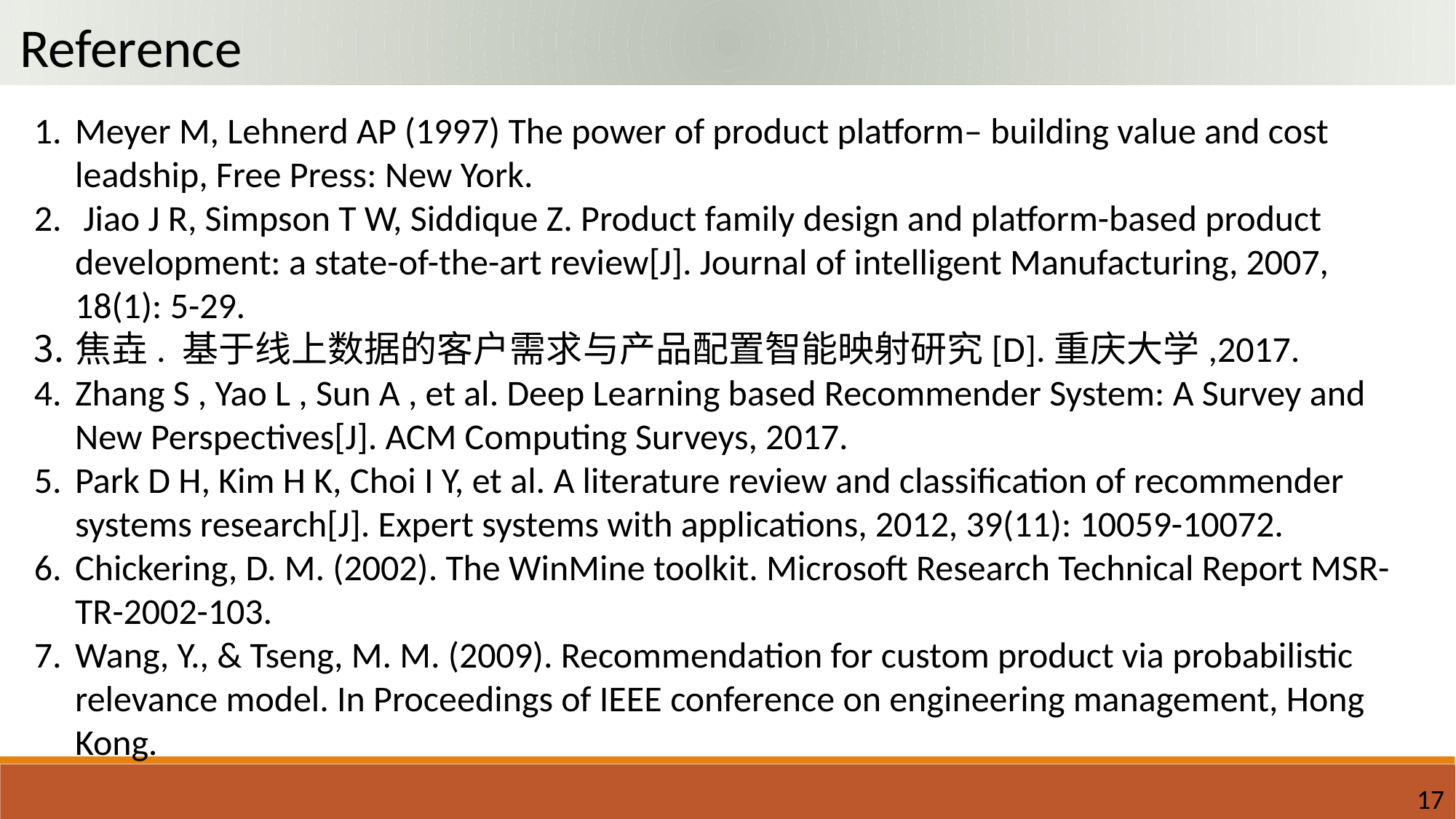

Reference
Meyer M, Lehnerd AP (1997) The power of product platform– building value and cost leadship, Free Press: New York.
 Jiao J R, Simpson T W, Siddique Z. Product family design and platform-based product development: a state-of-the-art review[J]. Journal of intelligent Manufacturing, 2007, 18(1): 5-29.
焦垚. 基于线上数据的客户需求与产品配置智能映射研究[D].重庆大学,2017.
Zhang S , Yao L , Sun A , et al. Deep Learning based Recommender System: A Survey and New Perspectives[J]. ACM Computing Surveys, 2017.
Park D H, Kim H K, Choi I Y, et al. A literature review and classification of recommender systems research[J]. Expert systems with applications, 2012, 39(11): 10059-10072.
Chickering, D. M. (2002). The WinMine toolkit. Microsoft Research Technical Report MSR-TR-2002-103.
Wang, Y., & Tseng, M. M. (2009). Recommendation for custom product via probabilistic relevance model. In Proceedings of IEEE conference on engineering management, Hong Kong.
17